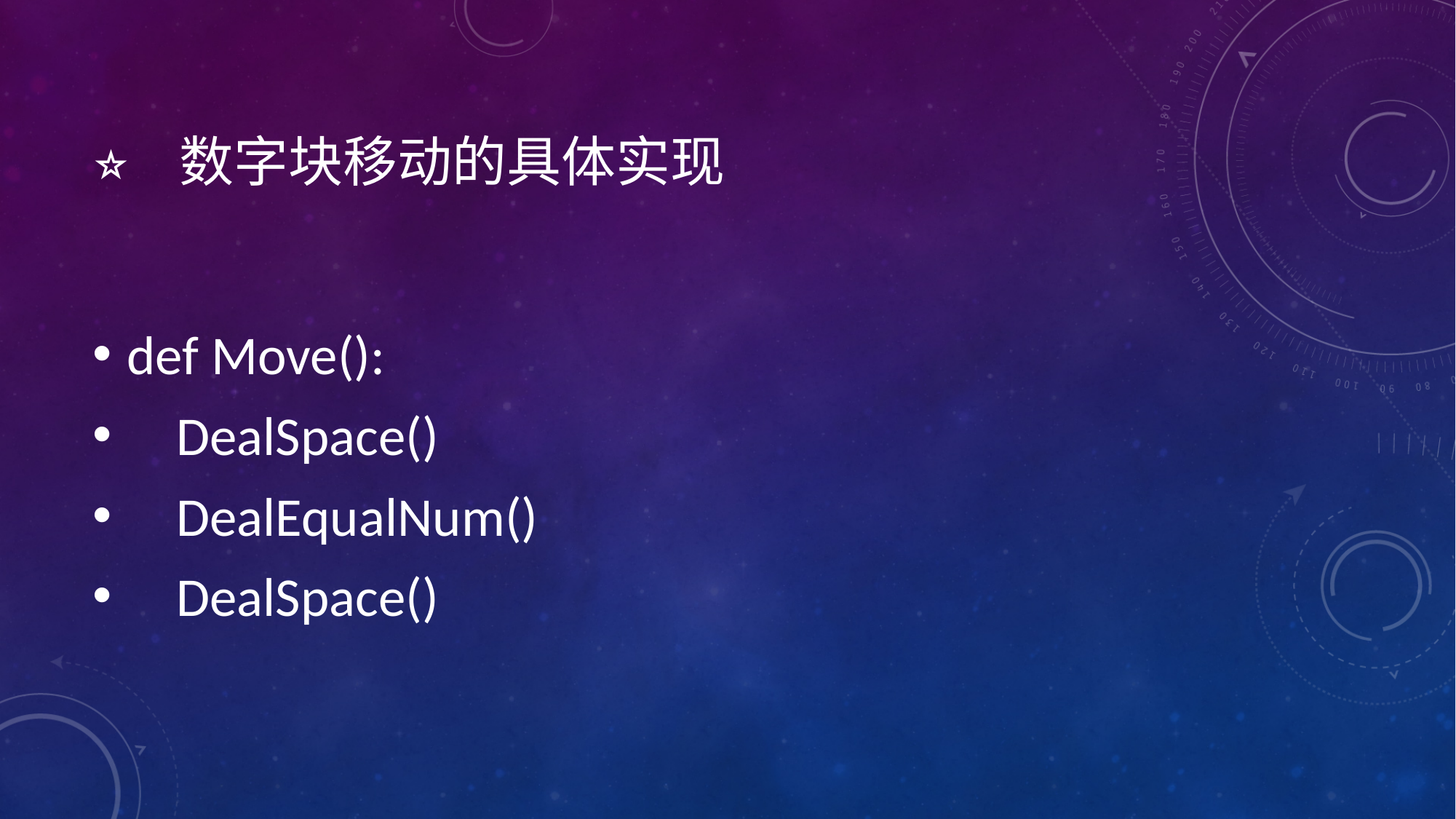

# ⭐   数字块移动的具体实现
def Move():
    DealSpace()
    DealEqualNum()
    DealSpace()